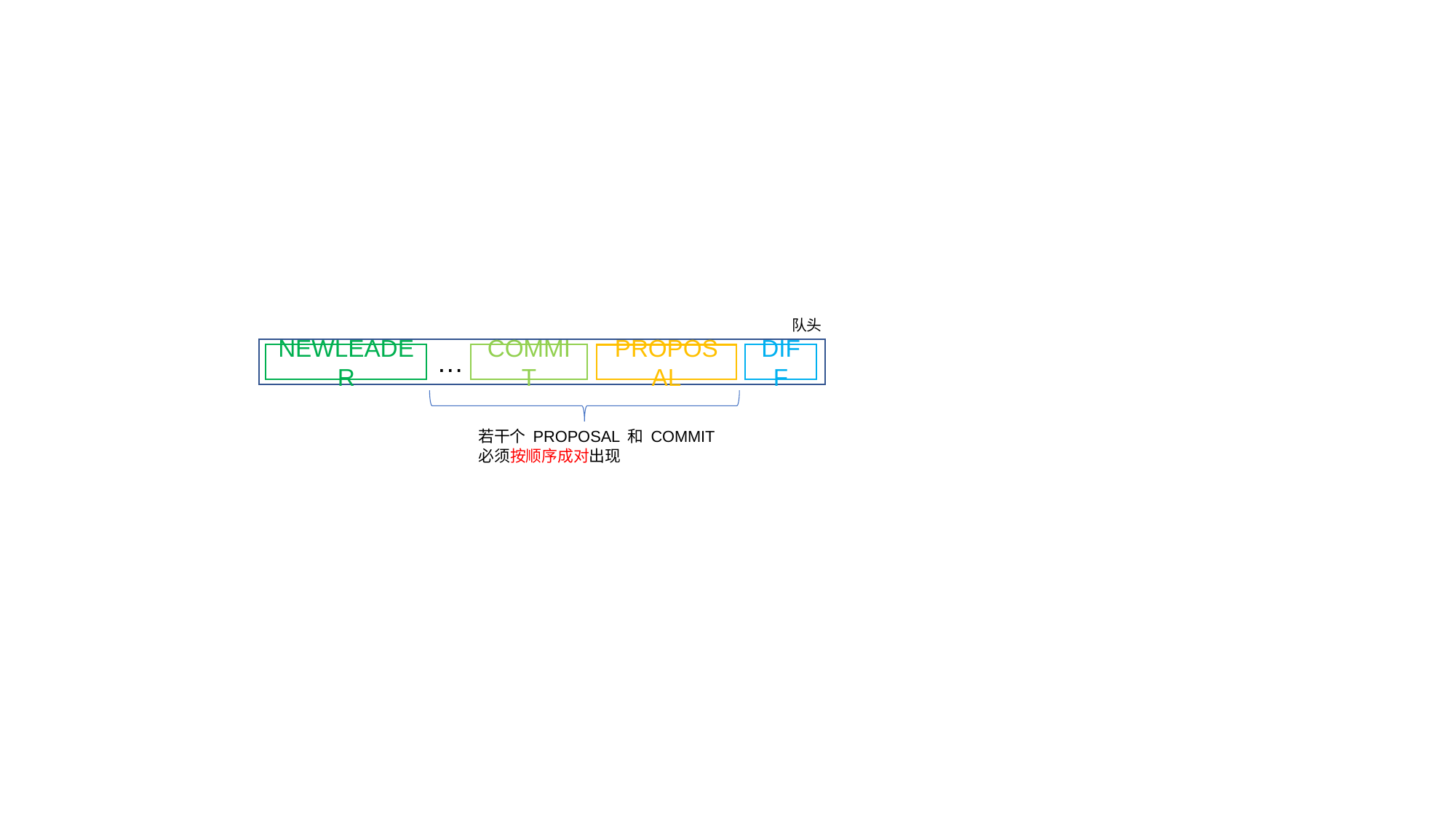

队头

…
NEWLEADER
COMMIT
DIFF
PROPOSAL
若干个 PROPOSAL 和 COMMIT
必须按顺序成对出现